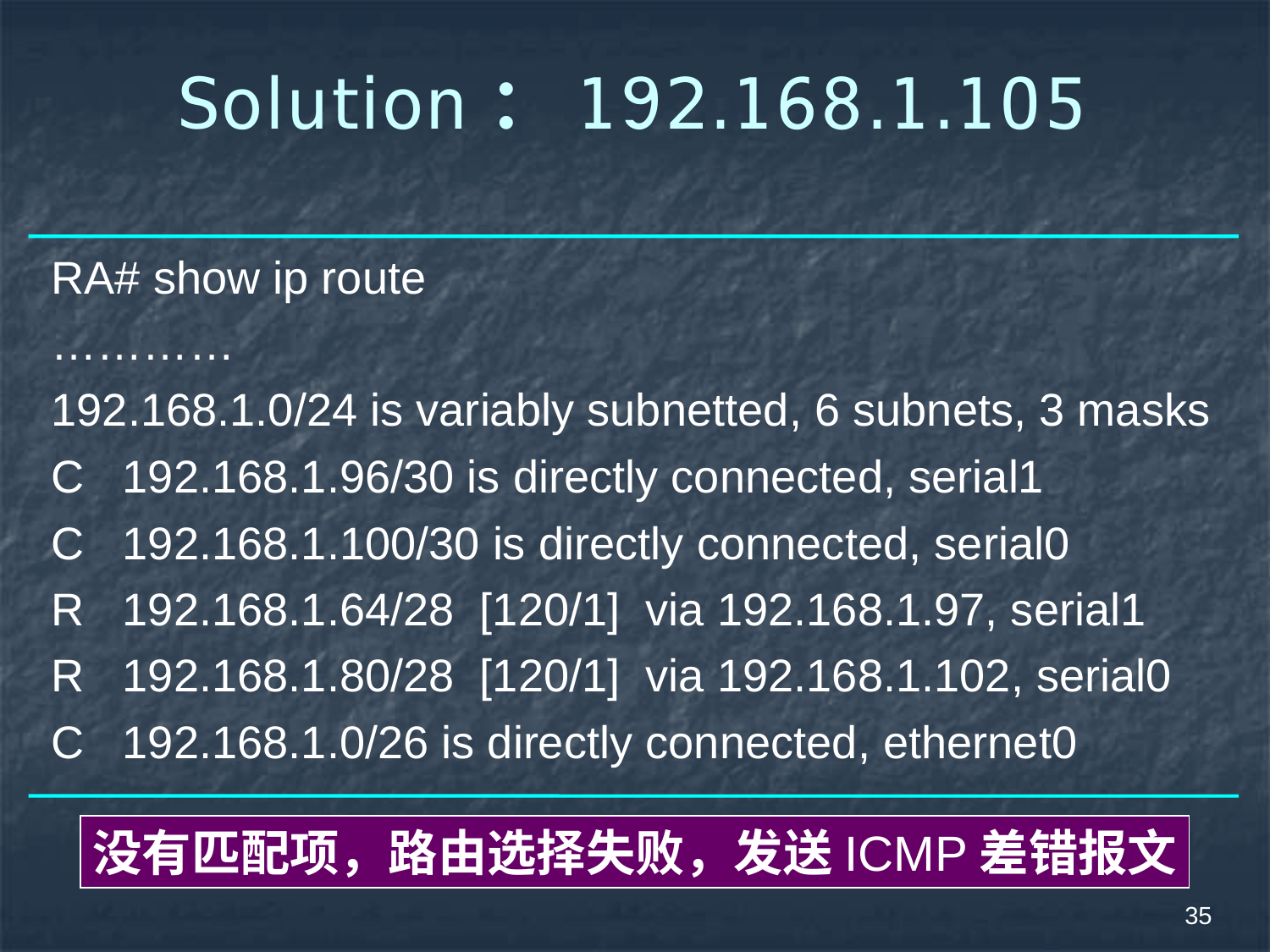

# Solution：192.168.1.105

RA# show ip route
…………
192.168.1.0/24 is variably subnetted, 6 subnets, 3 masks
C   192.168.1.96/30 is directly connected, serial1
C   192.168.1.100/30 is directly connected, serial0
R   192.168.1.64/28  [120/1]  via 192.168.1.97, serial1
R   192.168.1.80/28  [120/1]  via 192.168.1.102, serial0
C   192.168.1.0/26 is directly connected, ethernet0

没有匹配项，路由选择失败，发送ICMP差错报文
35